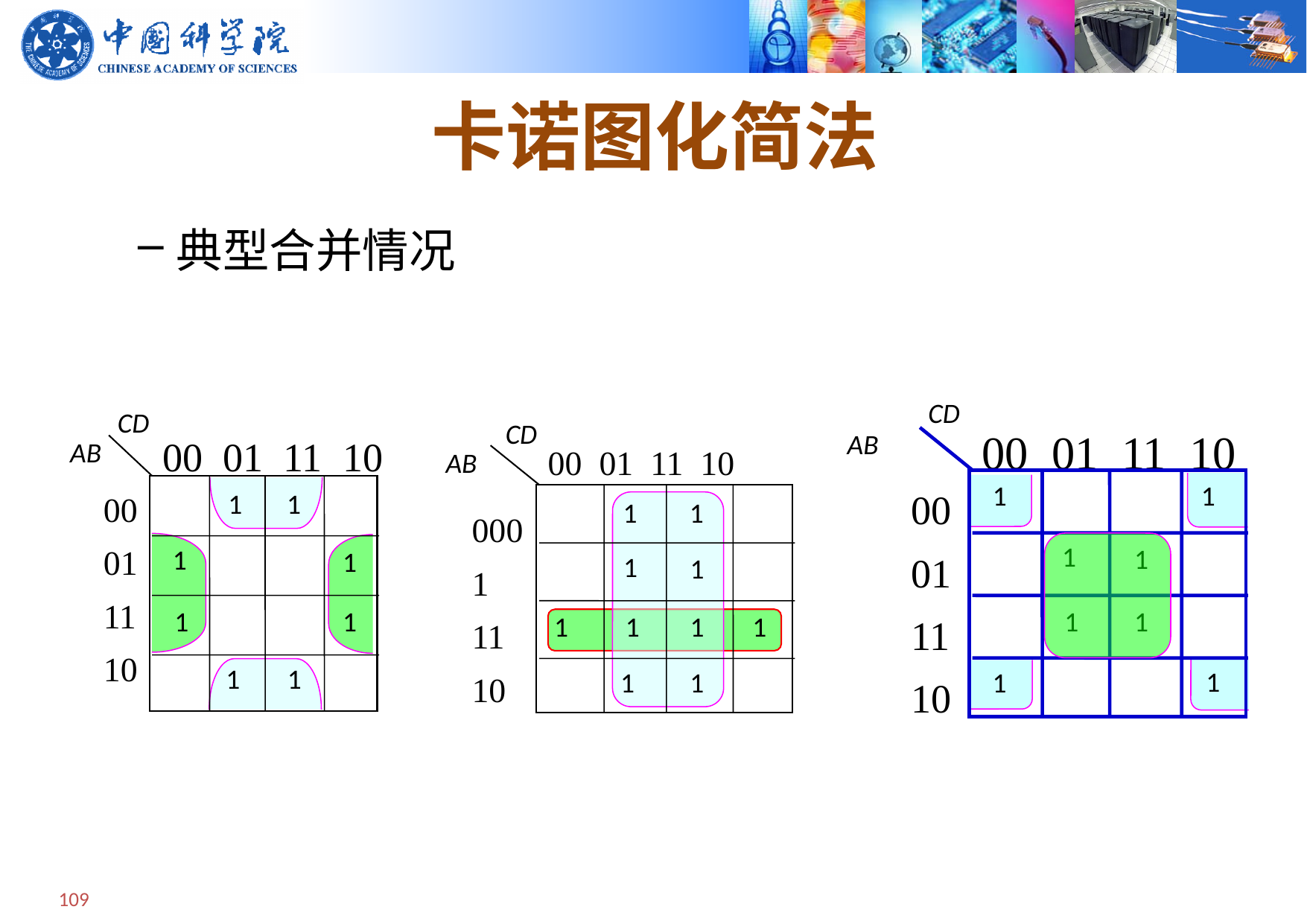

# 卡诺图化简法
典型合并情况

CD
00  01  11  10
AB

0001
11
10
1
1

1
1

1
1

1
1
CD
00  01  11  10
AB

0001
11
10
1
1

1
1

1
1

1
1
 CD
00  01  11  10
AB

1
1

1
1

1
1
1
1

1
1
0001
11
10